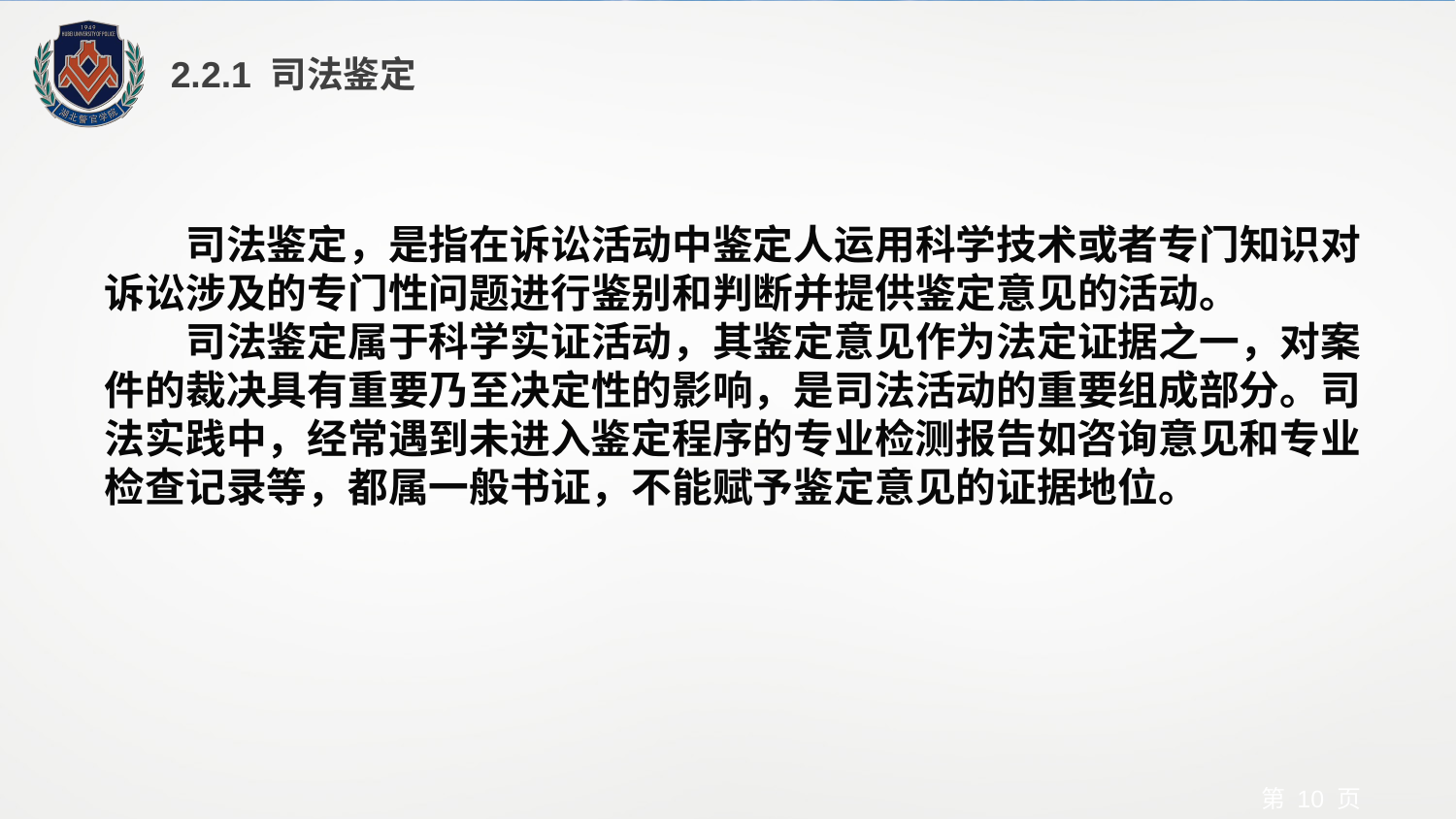

2.2.1 司法鉴定
　　司法鉴定，是指在诉讼活动中鉴定人运用科学技术或者专门知识对诉讼涉及的专门性问题进行鉴别和判断并提供鉴定意见的活动。
　　司法鉴定属于科学实证活动，其鉴定意见作为法定证据之一，对案件的裁决具有重要乃至决定性的影响，是司法活动的重要组成部分。司法实践中，经常遇到未进入鉴定程序的专业检测报告如咨询意见和专业检查记录等，都属一般书证，不能赋予鉴定意见的证据地位。